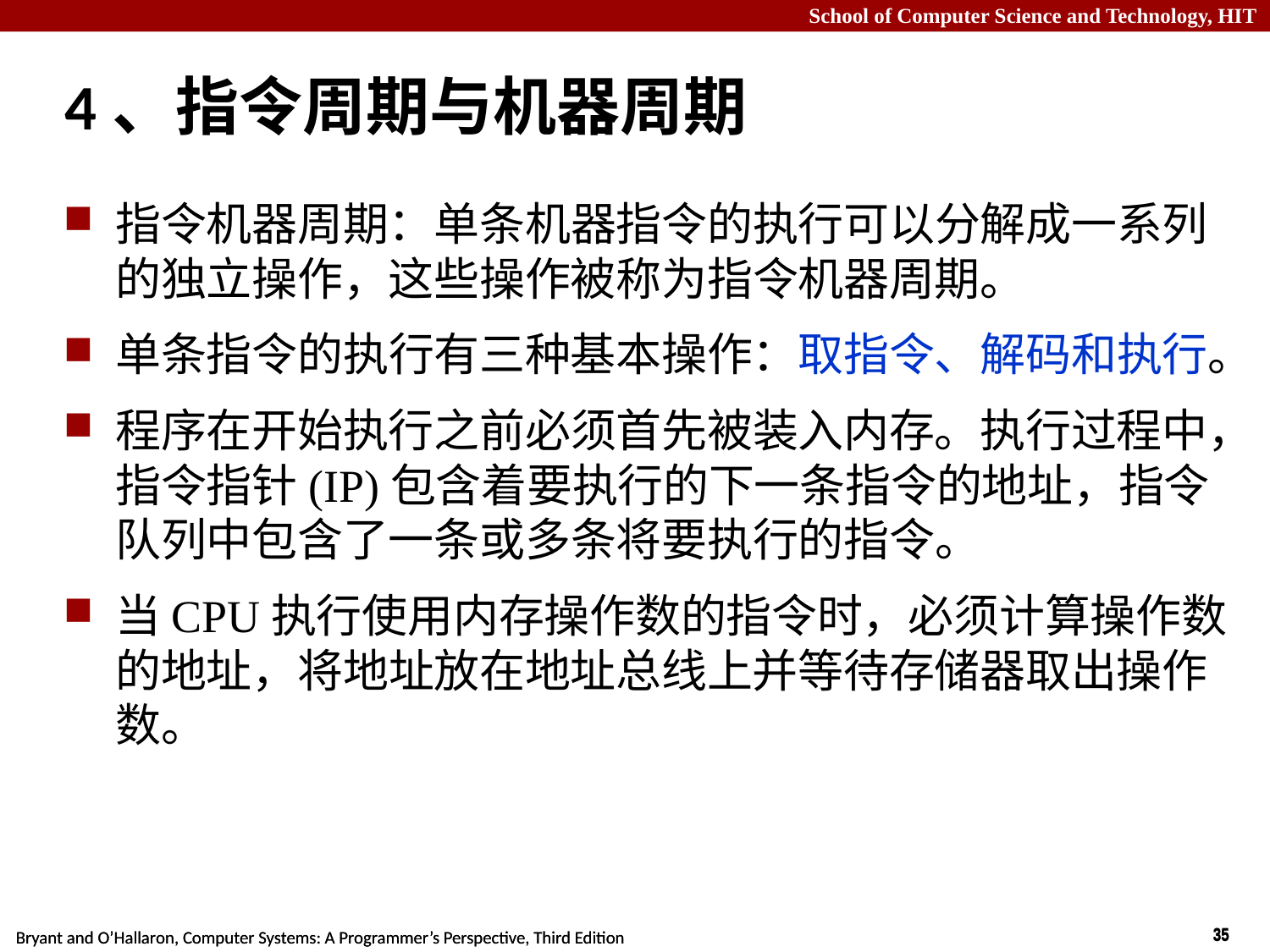

# 4、指令周期与机器周期
指令机器周期：单条机器指令的执行可以分解成一系列的独立操作，这些操作被称为指令机器周期。
单条指令的执行有三种基本操作：取指令、解码和执行。
程序在开始执行之前必须首先被装入内存。执行过程中，指令指针(IP)包含着要执行的下一条指令的地址，指令队列中包含了一条或多条将要执行的指令。
当CPU执行使用内存操作数的指令时，必须计算操作数的地址，将地址放在地址总线上并等待存储器取出操作数。